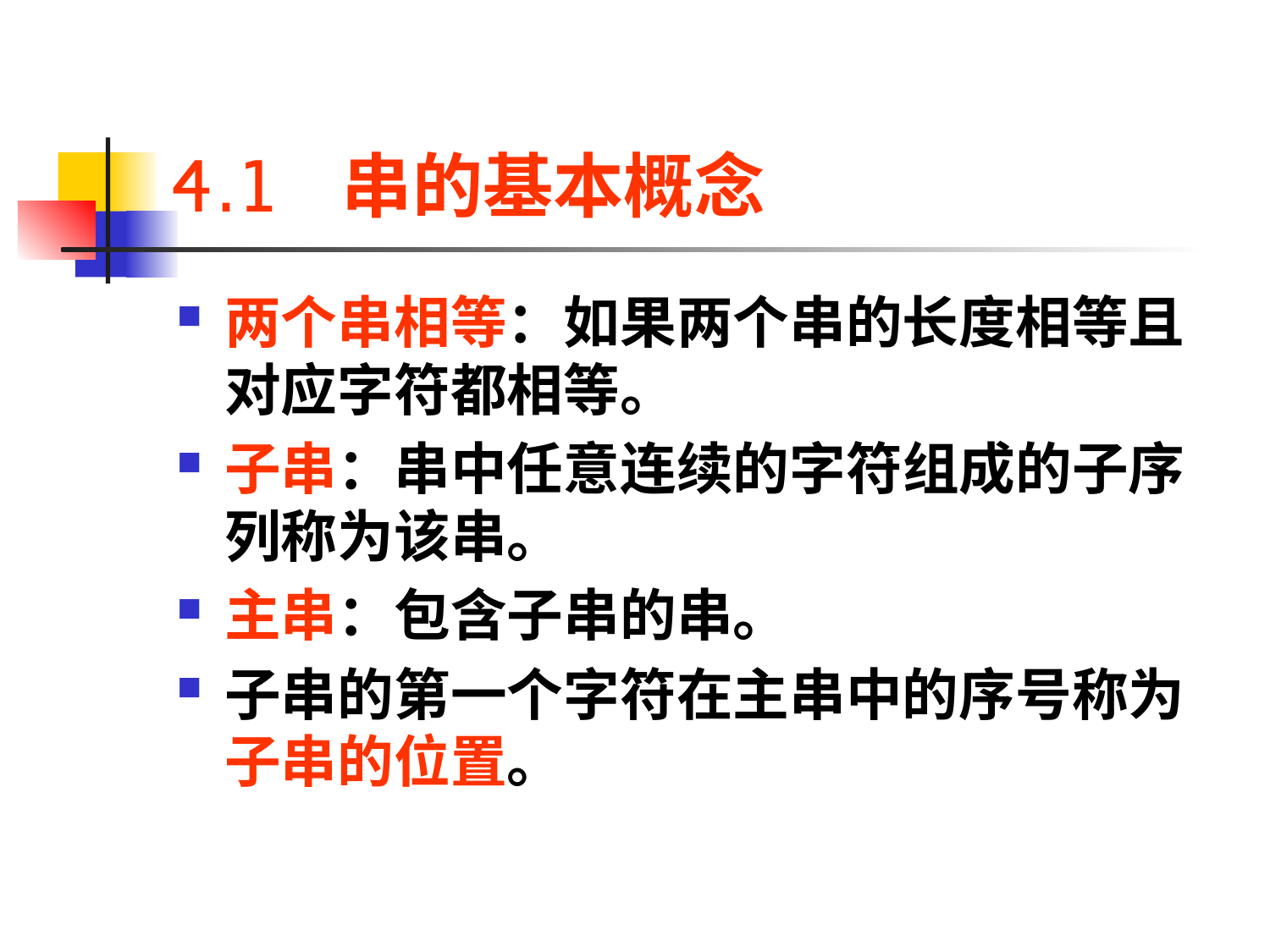

# 4.1  串的基本概念
两个串相等：如果两个串的长度相等且对应字符都相等。
子串：串中任意连续的字符组成的子序列称为该串。
主串：包含子串的串。
子串的第一个字符在主串中的序号称为子串的位置。